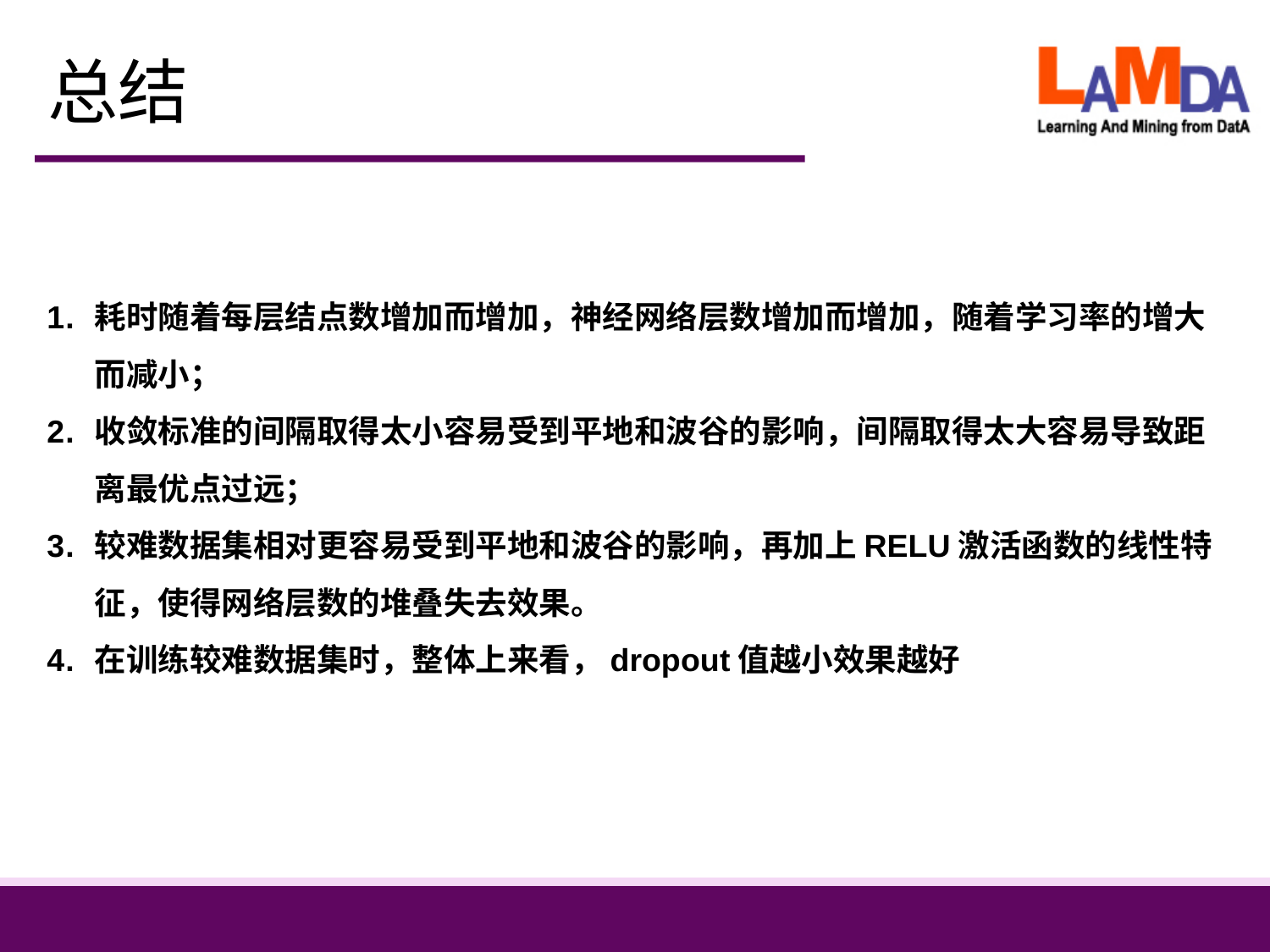

# 总结
耗时随着每层结点数增加而增加，神经网络层数增加而增加，随着学习率的增大而减小；
收敛标准的间隔取得太小容易受到平地和波谷的影响，间隔取得太大容易导致距离最优点过远；
较难数据集相对更容易受到平地和波谷的影响，再加上RELU激活函数的线性特征，使得网络层数的堆叠失去效果。
在训练较难数据集时，整体上来看，dropout值越小效果越好